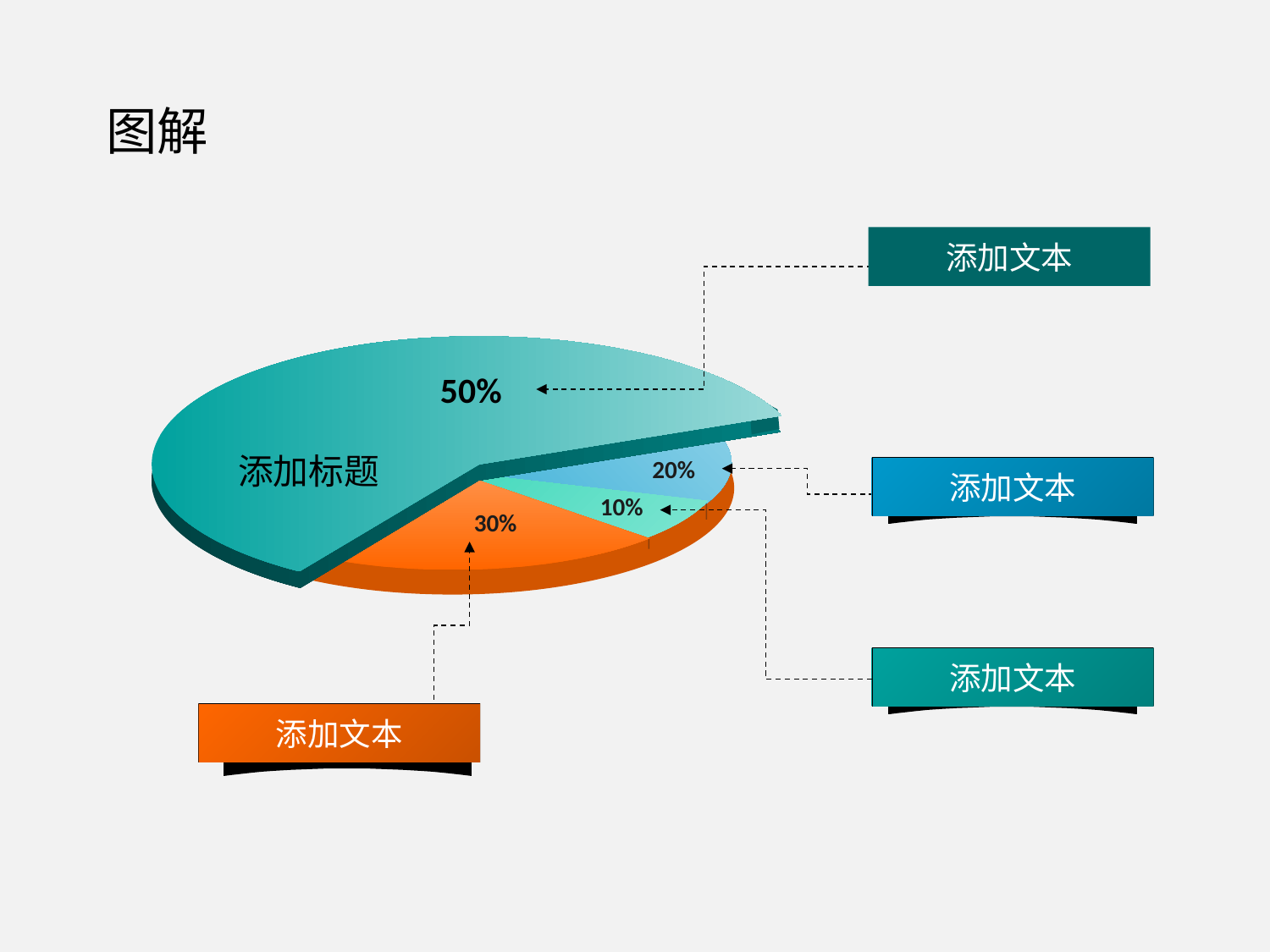

图解

添加文本
50%

添加标题
20%
添加文本
10%

30%

添加文本

添加文本